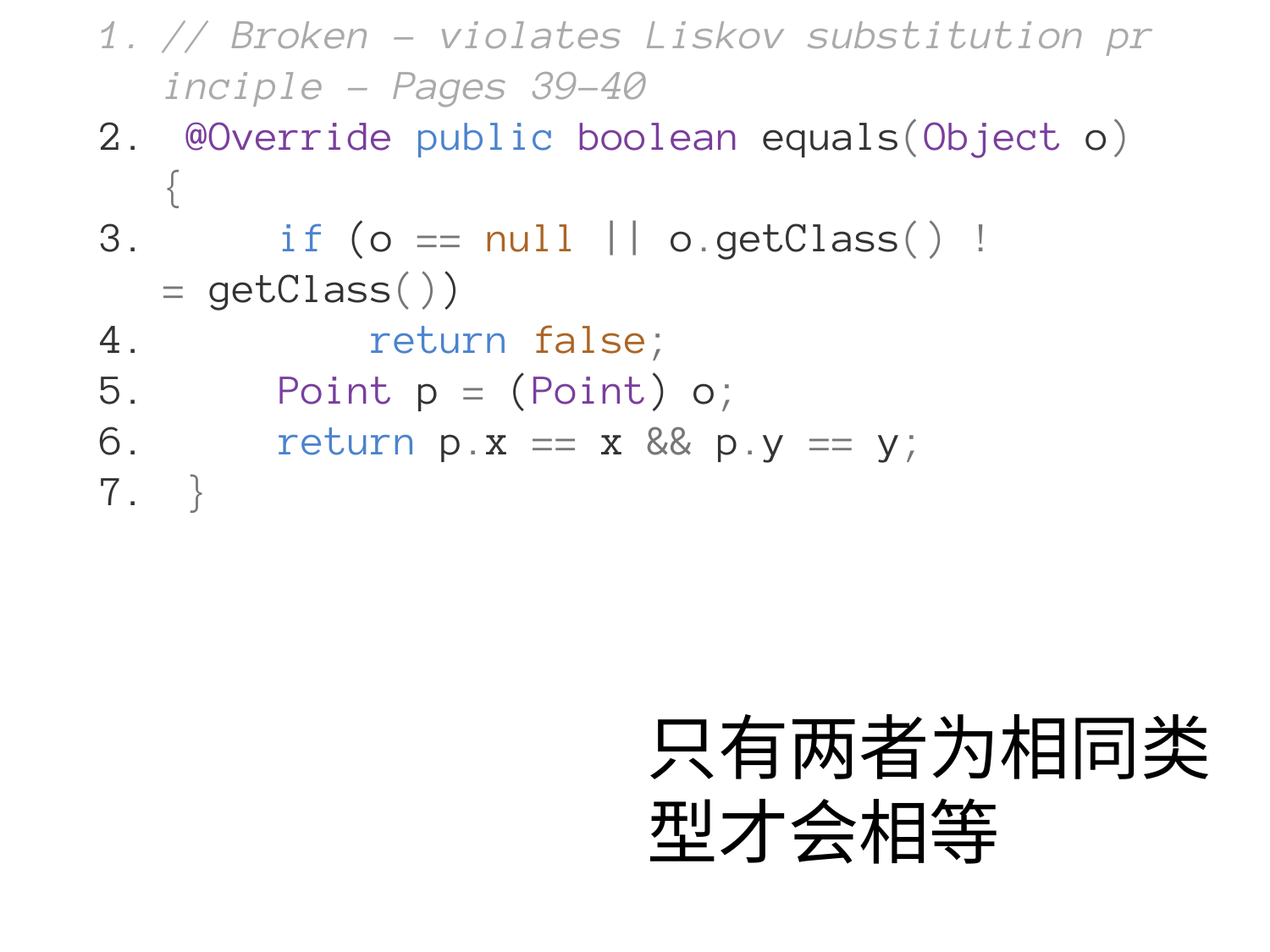

// Broken - violates Liskov substitution principle - Pages 39-40
 @Override public boolean equals(Object o) {
     if (o == null || o.getClass() != getClass())
         return false;
     Point p = (Point) o;
     return p.x == x && p.y == y;
 }

只有两者为相同类型才会相等